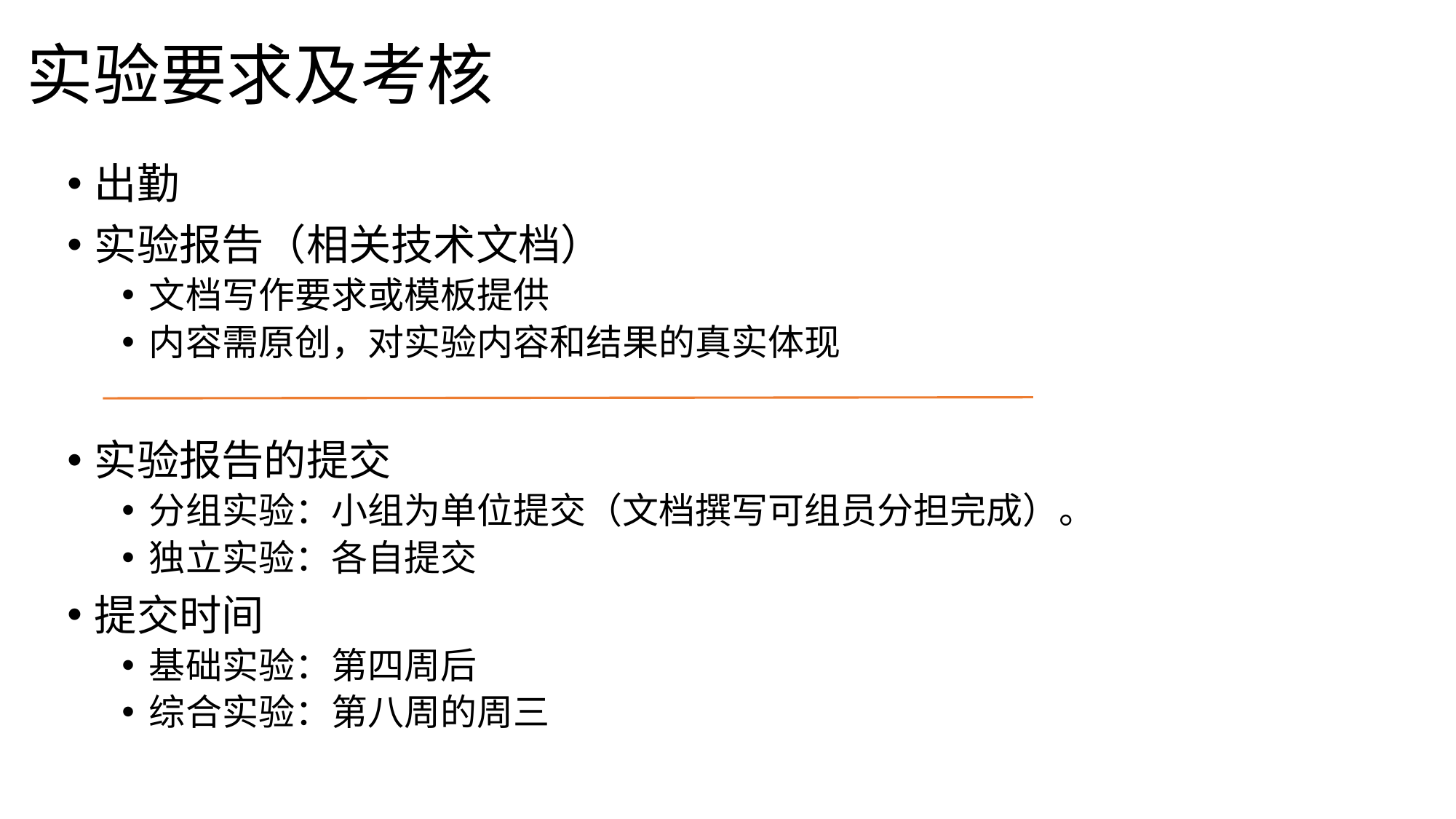

# 实验要求及考核
出勤
实验报告（相关技术文档）
文档写作要求或模板提供
内容需原创，对实验内容和结果的真实体现

实验报告的提交
分组实验：小组为单位提交（文档撰写可组员分担完成）。
独立实验：各自提交
提交时间
基础实验：第四周后
综合实验：第八周的周三